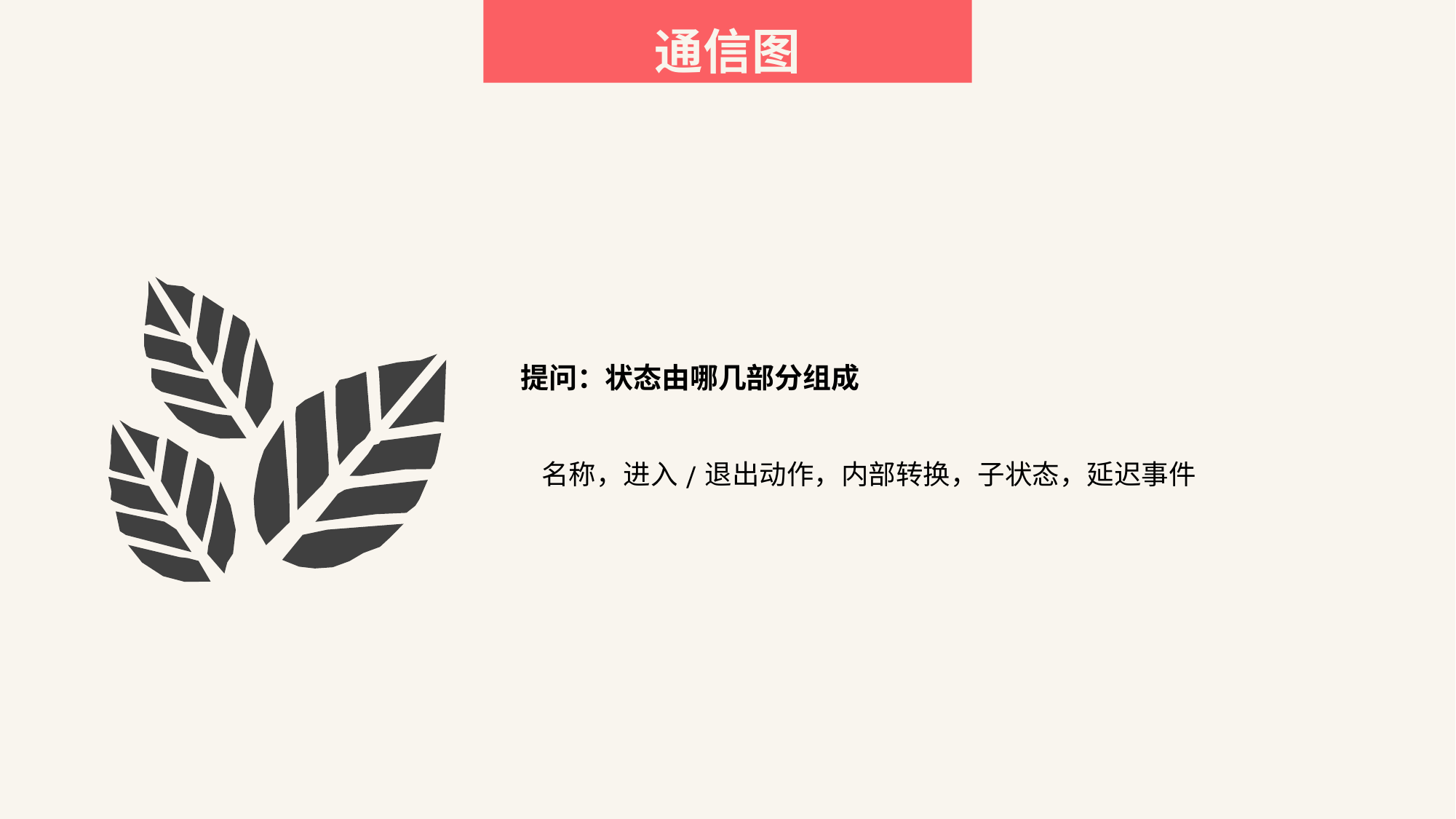

通信图

提问：状态由哪几部分组成
名称，进入/退出动作，内部转换，子状态，延迟事件